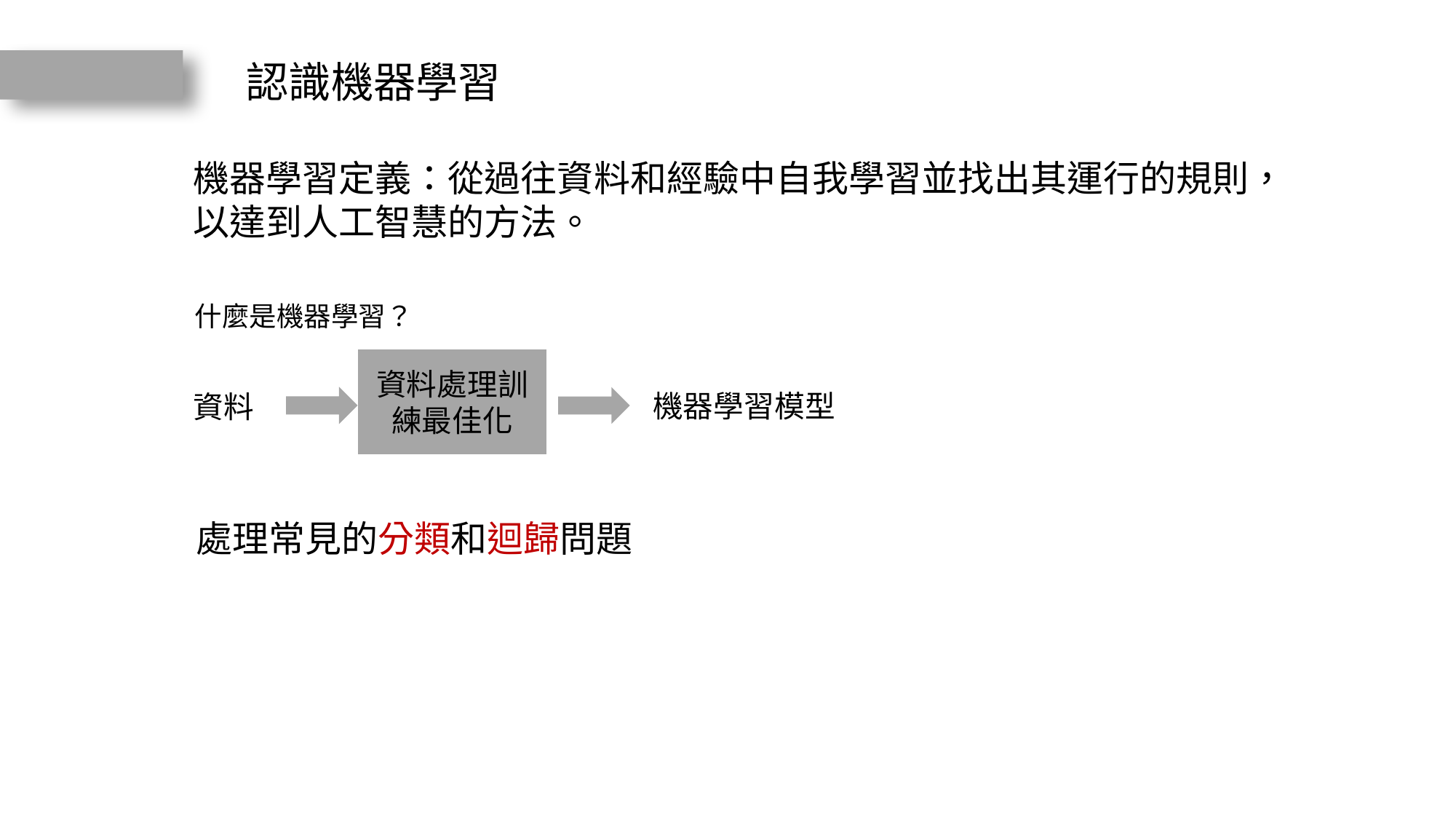

認識機器學習
機器學習定義：從過往資料和經驗中自我學習並找出其運行的規則，以達到人工智慧的方法。
什麼是機器學習？
資料處理訓練最佳化
機器學習模型
資料

處理常見的分類和迴歸問題